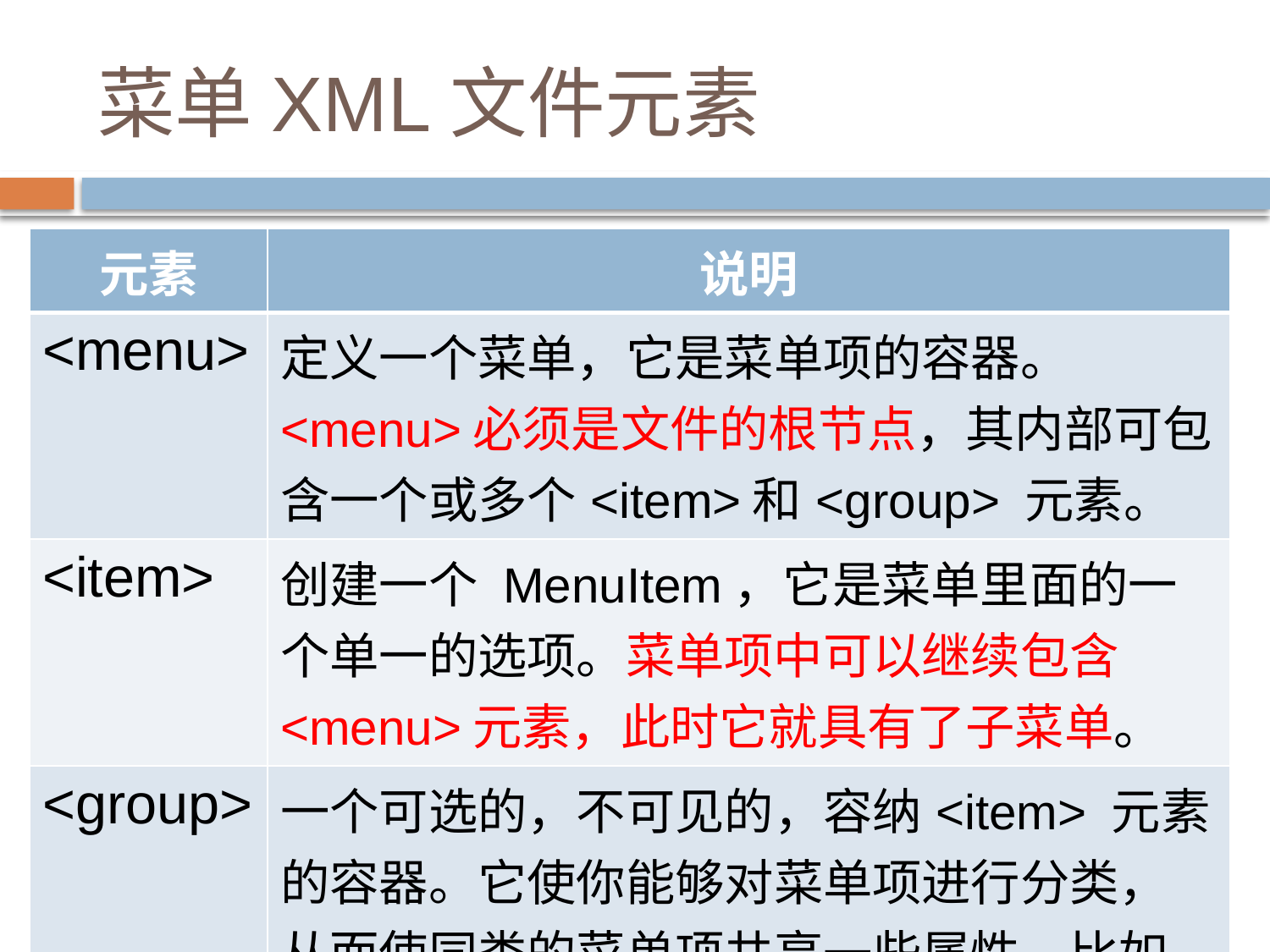

# 菜单XML文件元素
| 元素 | 说明 |
| --- | --- |
| <menu> | 定义一个菜单，它是菜单项的容器。 <menu>必须是文件的根节点，其内部可包含一个或多个<item>和<group> 元素。 |
| <item> | 创建一个 MenuItem，它是菜单里面的一个单一的选项。菜单项中可以继续包含<menu>元素，此时它就具有了子菜单。 |
| <group> | 一个可选的，不可见的，容纳<item> 元素的容器。它使你能够对菜单项进行分类，从而使同类的菜单项共享一些属性，比如活动状态，可见状态等 |